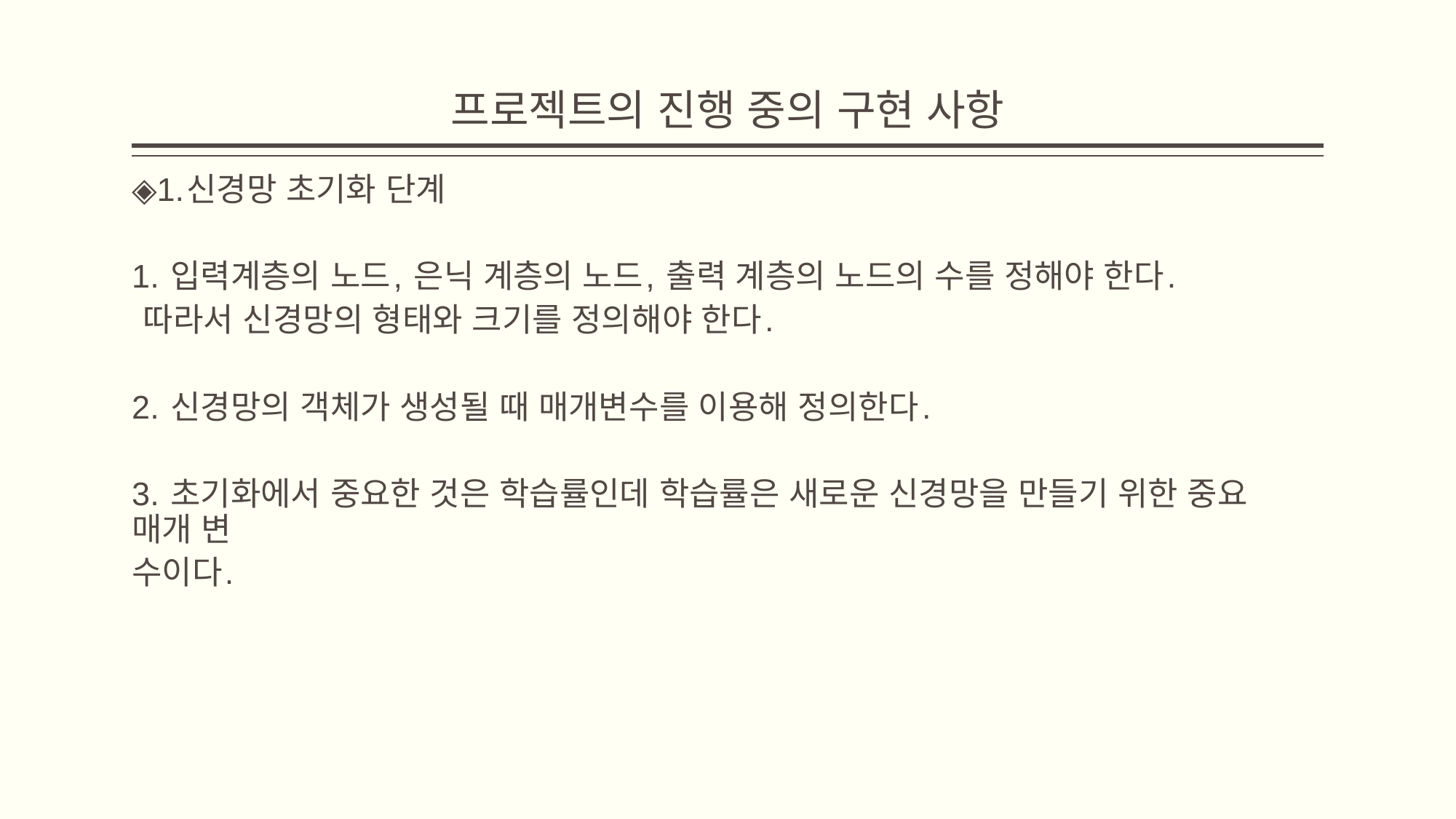

# 프로젝트의 진행 중의 구현 사항
◈1.신경망 초기화 단계

1. 입력계층의 노드, 은닉 계층의 노드, 출력 계층의 노드의 수를 정해야 한다.
 따라서 신경망의 형태와 크기를 정의해야 한다.

2. 신경망의 객체가 생성될 때 매개변수를 이용해 정의한다.

3. 초기화에서 중요한 것은 학습률인데 학습률은 새로운 신경망을 만들기 위한 중요 매개 변
수이다.